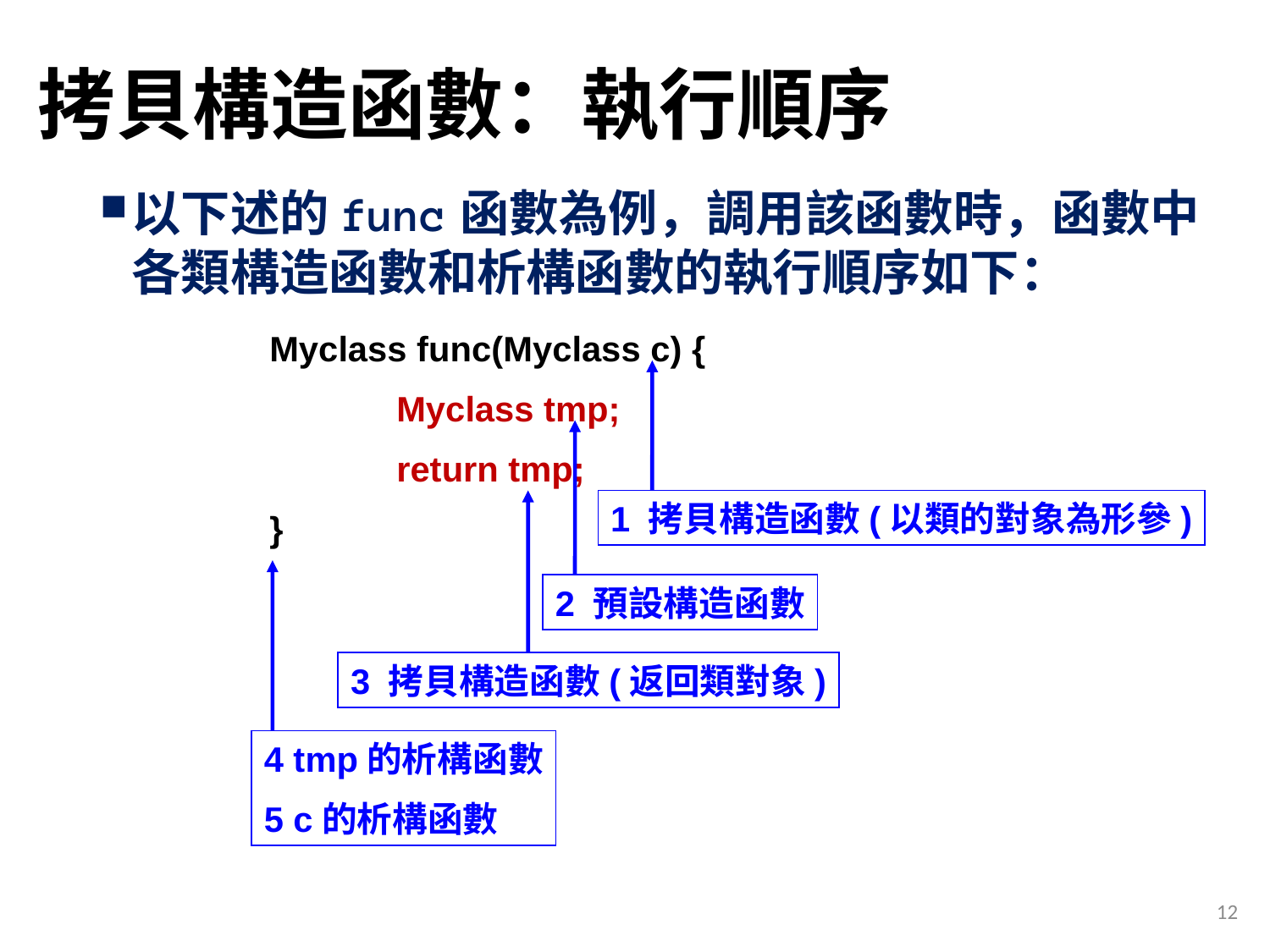

# 拷貝構造函數：執行順序
以下述的func函數為例，調用該函數時，函數中各類構造函數和析構函數的執行順序如下：
Myclass func(Myclass c) {
	Myclass tmp;
	return tmp;
}

1 拷貝構造函數(以類的對象為形參)

2 預設構造函數
3 拷貝構造函數(返回類對象)
4 tmp的析構函數
5 c的析構函數
12